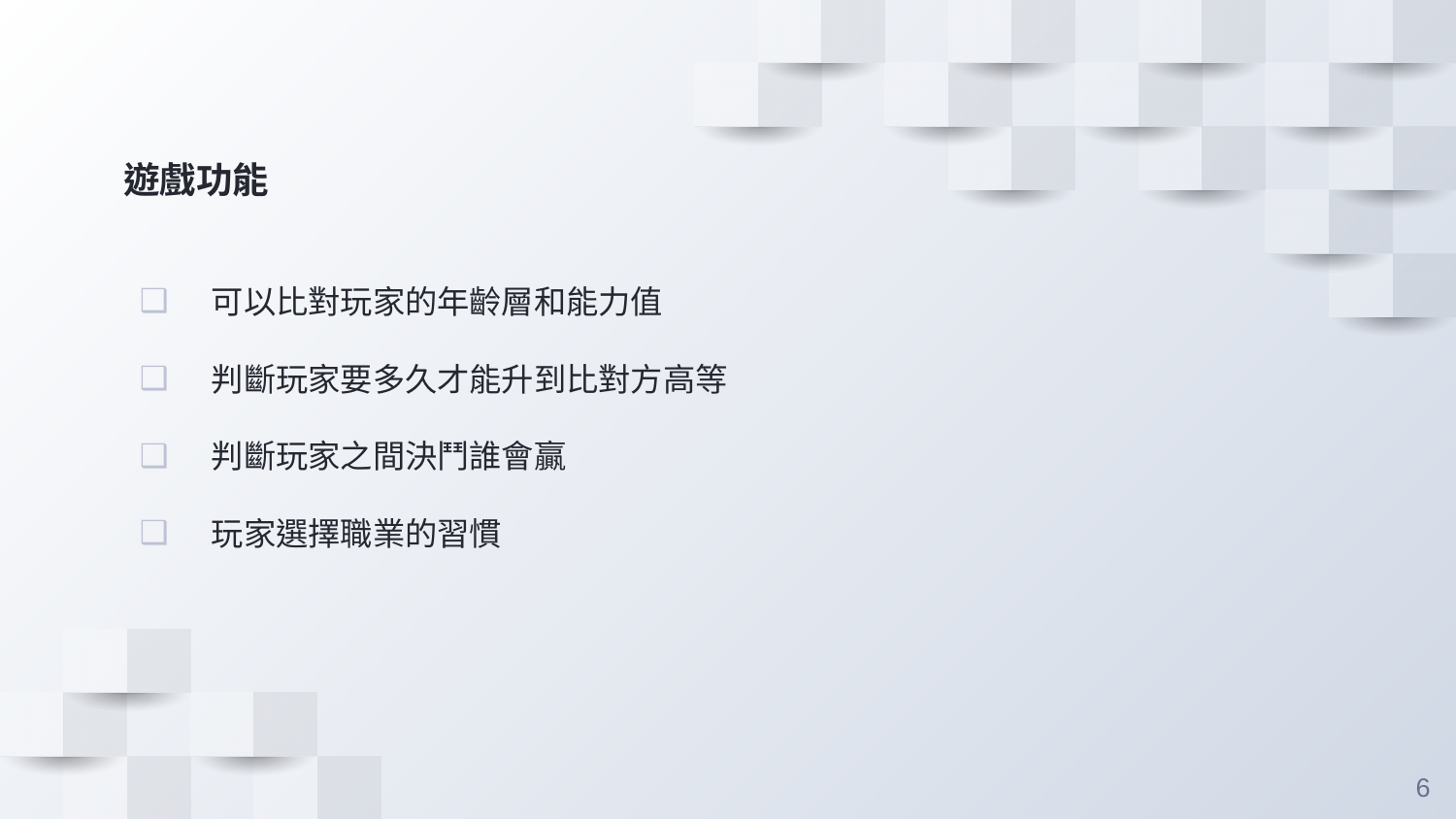

# 遊戲功能
 可以比對玩家的年齡層和能力值
 判斷玩家要多久才能升到比對方高等
 判斷玩家之間決鬥誰會贏
 玩家選擇職業的習慣
6